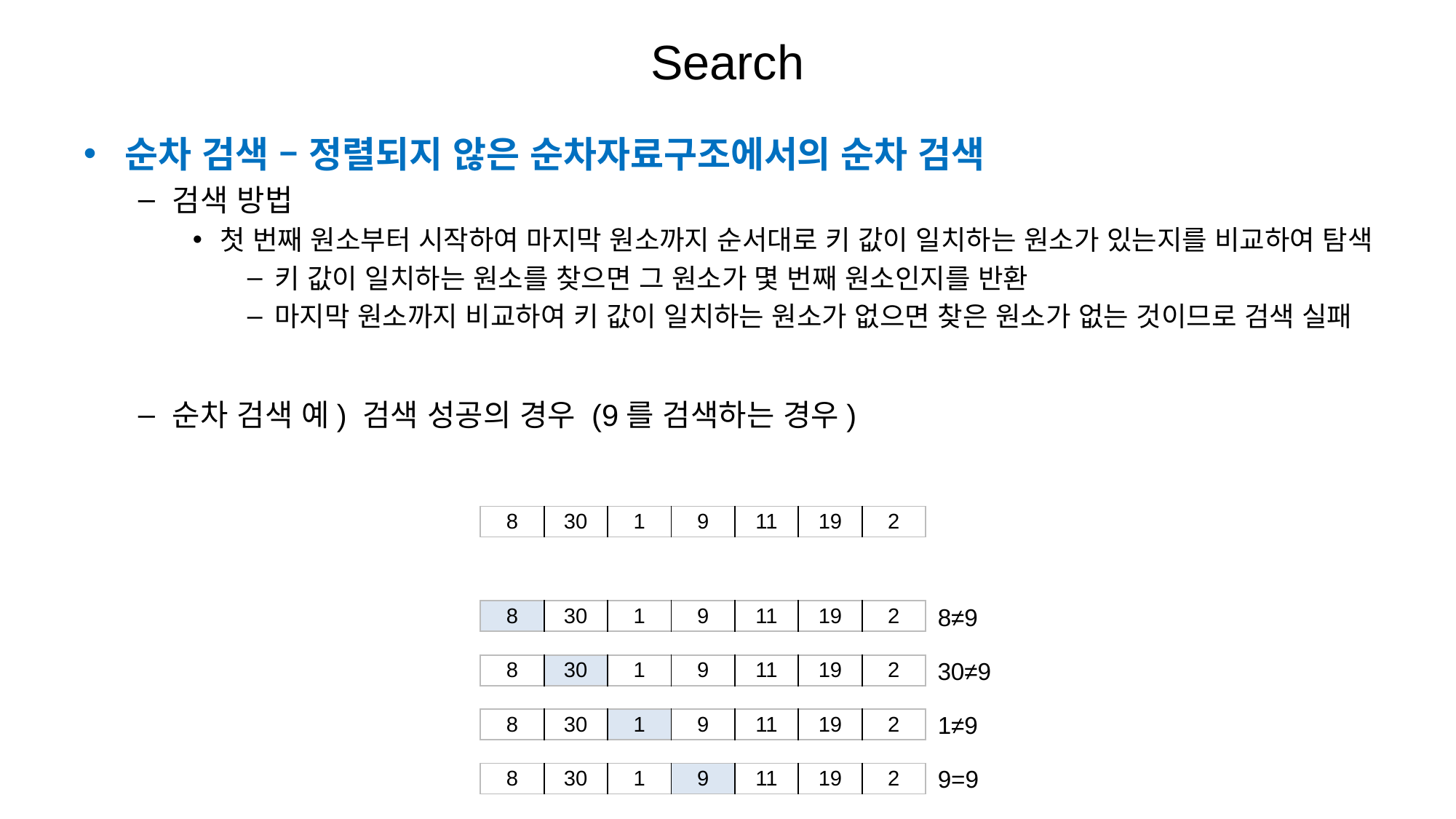

# Search
순차 검색 – 정렬되지 않은 순차자료구조에서의 순차 검색
검색 방법
첫 번째 원소부터 시작하여 마지막 원소까지 순서대로 키 값이 일치하는 원소가 있는지를 비교하여 탐색
키 값이 일치하는 원소를 찾으면 그 원소가 몇 번째 원소인지를 반환
마지막 원소까지 비교하여 키 값이 일치하는 원소가 없으면 찾은 원소가 없는 것이므로 검색 실패

순차 검색 예) 검색 성공의 경우 (9를 검색하는 경우)

| 8 | 30 | 1 | 9 | 11 | 19 | 2 |
| --- | --- | --- | --- | --- | --- | --- |
8≠9
| 8 | 30 | 1 | 9 | 11 | 19 | 2 |
| --- | --- | --- | --- | --- | --- | --- |
30≠9
| 8 | 30 | 1 | 9 | 11 | 19 | 2 |
| --- | --- | --- | --- | --- | --- | --- |
1≠9
| 8 | 30 | 1 | 9 | 11 | 19 | 2 |
| --- | --- | --- | --- | --- | --- | --- |
9=9
| 8 | 30 | 1 | 9 | 11 | 19 | 2 |
| --- | --- | --- | --- | --- | --- | --- |